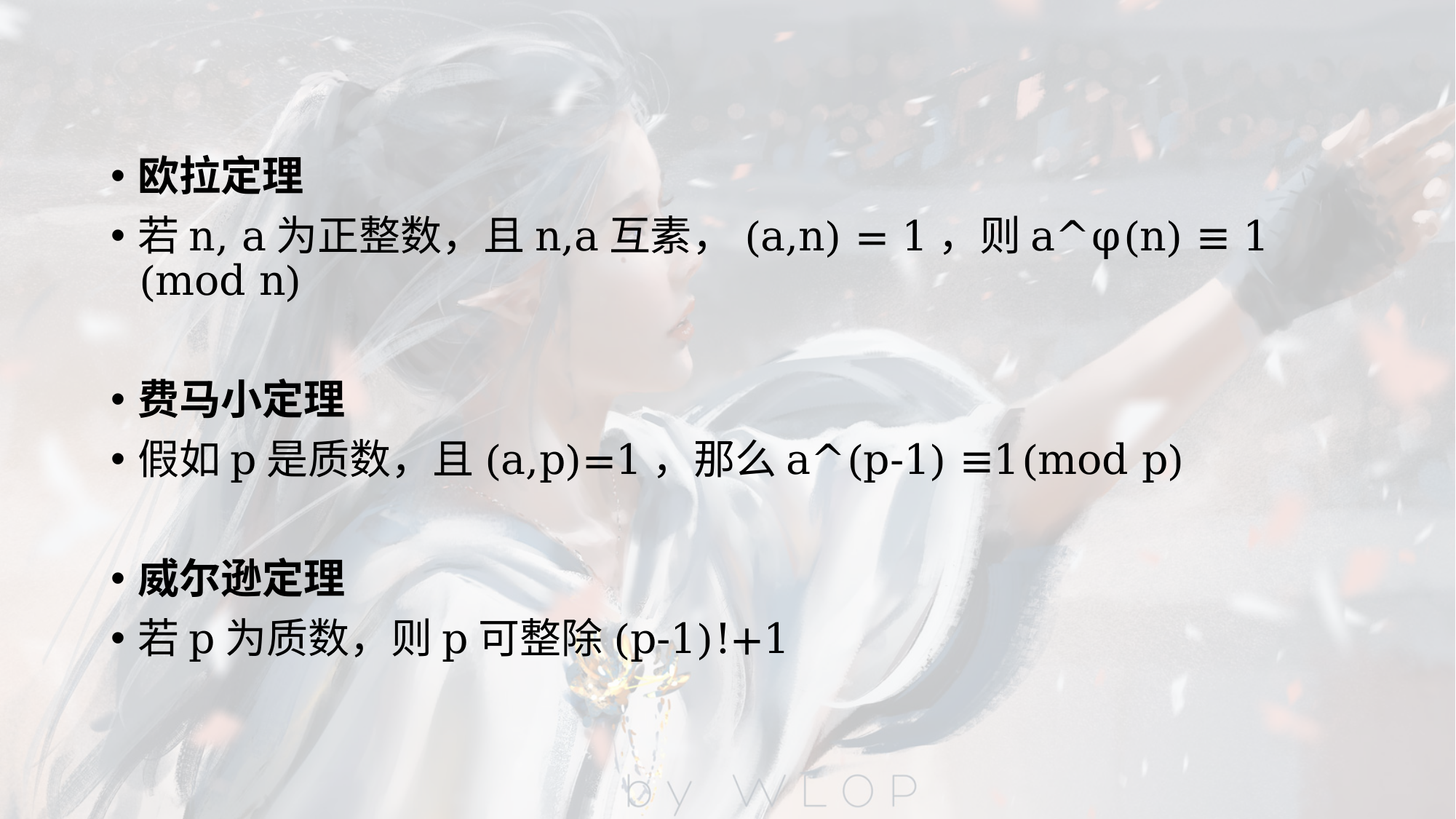

欧拉定理
若n, a为正整数，且n,a互素，(a,n) = 1，则a^φ(n) ≡ 1 (mod n)

费马小定理
假如p是质数，且(a,p)=1，那么a^(p-1) ≡1(mod p)

威尔逊定理
若p为质数，则p可整除(p-1)!+1